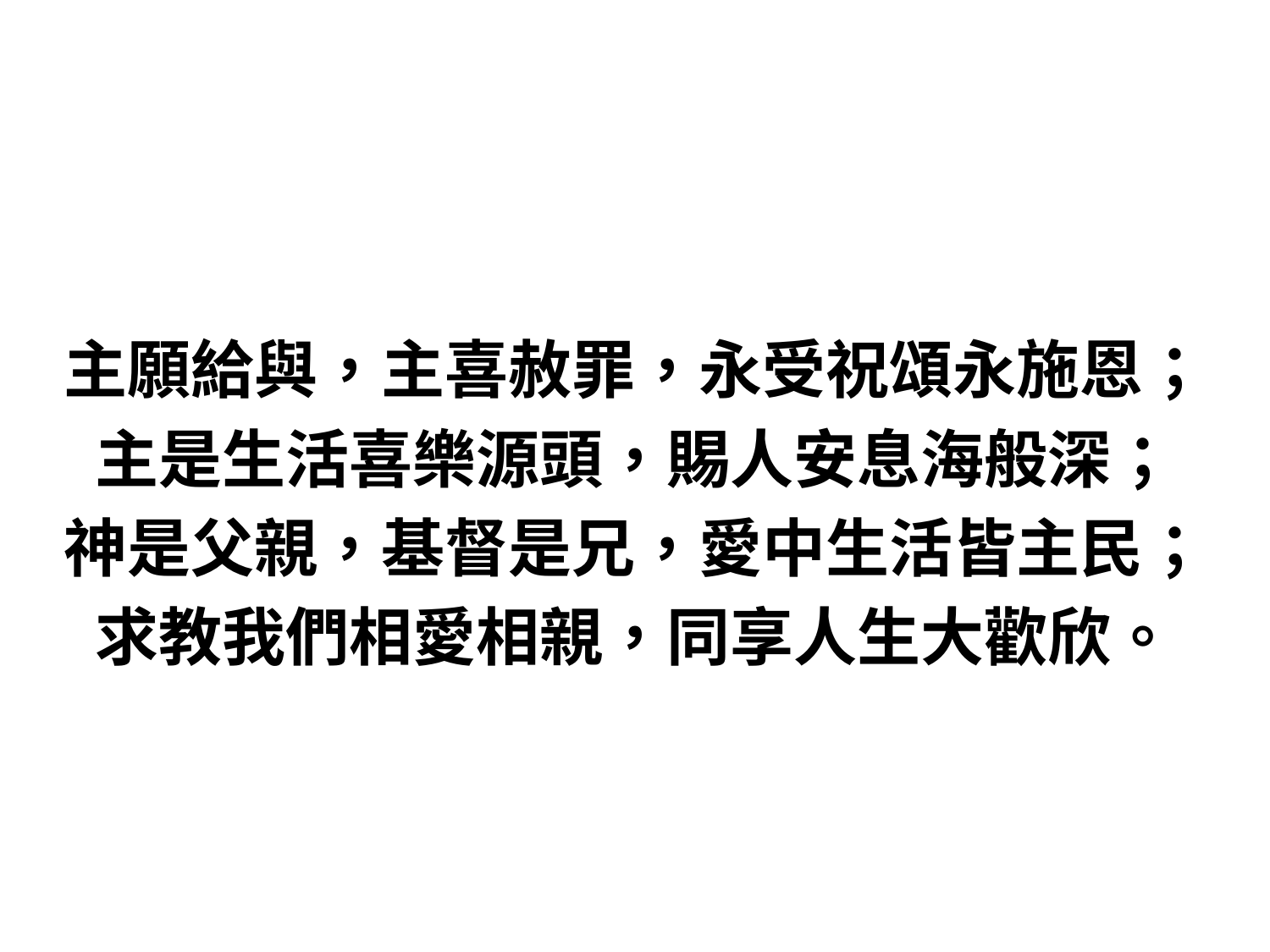

#
主願給與，主喜赦罪，永受祝頌永施恩；
主是生活喜樂源頭，賜人安息海般深；
神是父親，基督是兄，愛中生活皆主民；
求教我們相愛相親，同享人生大歡欣。